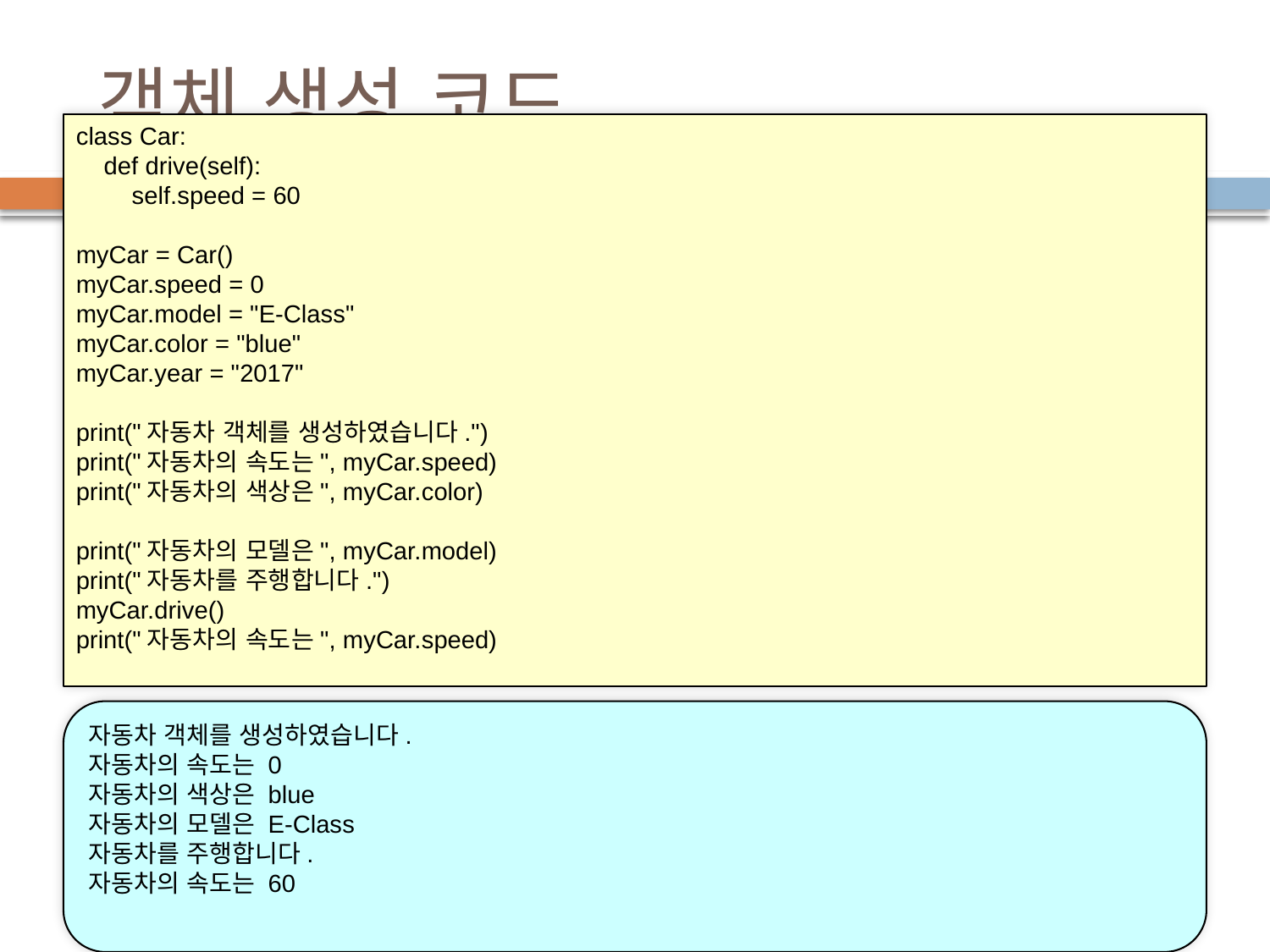

# 객체 생성 코드
class Car:
    def drive(self):
        self.speed = 60

myCar = Car()
myCar.speed = 0
myCar.model = "E-Class"
myCar.color = "blue"
myCar.year = "2017"

print("자동차 객체를 생성하였습니다.")
print("자동차의 속도는", myCar.speed)
print("자동차의 색상은", myCar.color)

print("자동차의 모델은", myCar.model)
print("자동차를 주행합니다.")
myCar.drive()
print("자동차의 속도는", myCar.speed)
자동차 객체를 생성하였습니다.
자동차의 속도는 0
자동차의 색상은 blue
자동차의 모델은 E-Class
자동차를 주행합니다.
자동차의 속도는 60